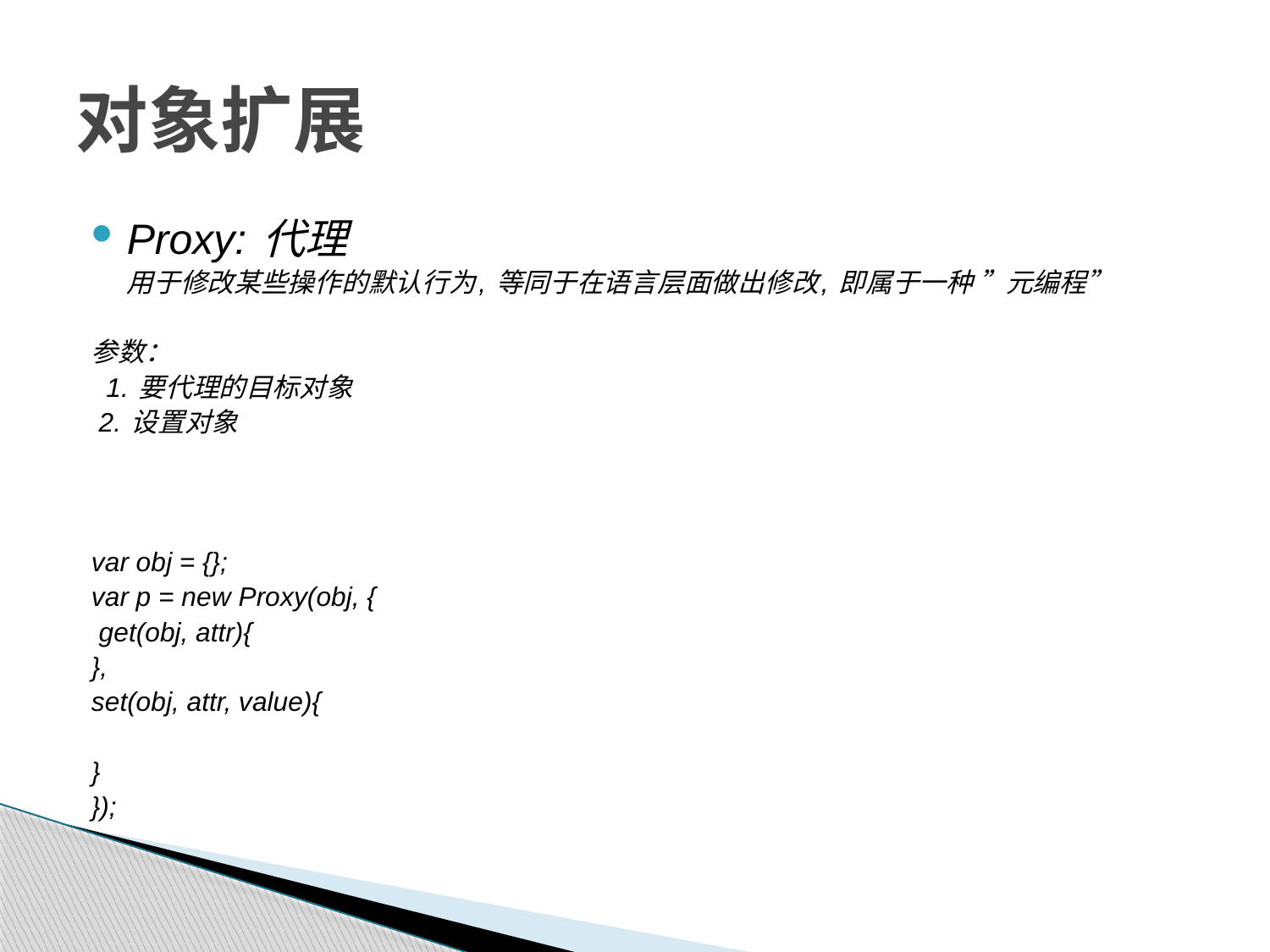

# 对象扩展
Proxy: 代理
	用于修改某些操作的默认行为, 等同于在语言层面做出修改, 即属于一种 ”元编程”

参数：
  1. 要代理的目标对象
 2. 设置对象

var obj = {};
var p = new Proxy(obj, {
 get(obj, attr){
},
set(obj, attr, value){

}
});